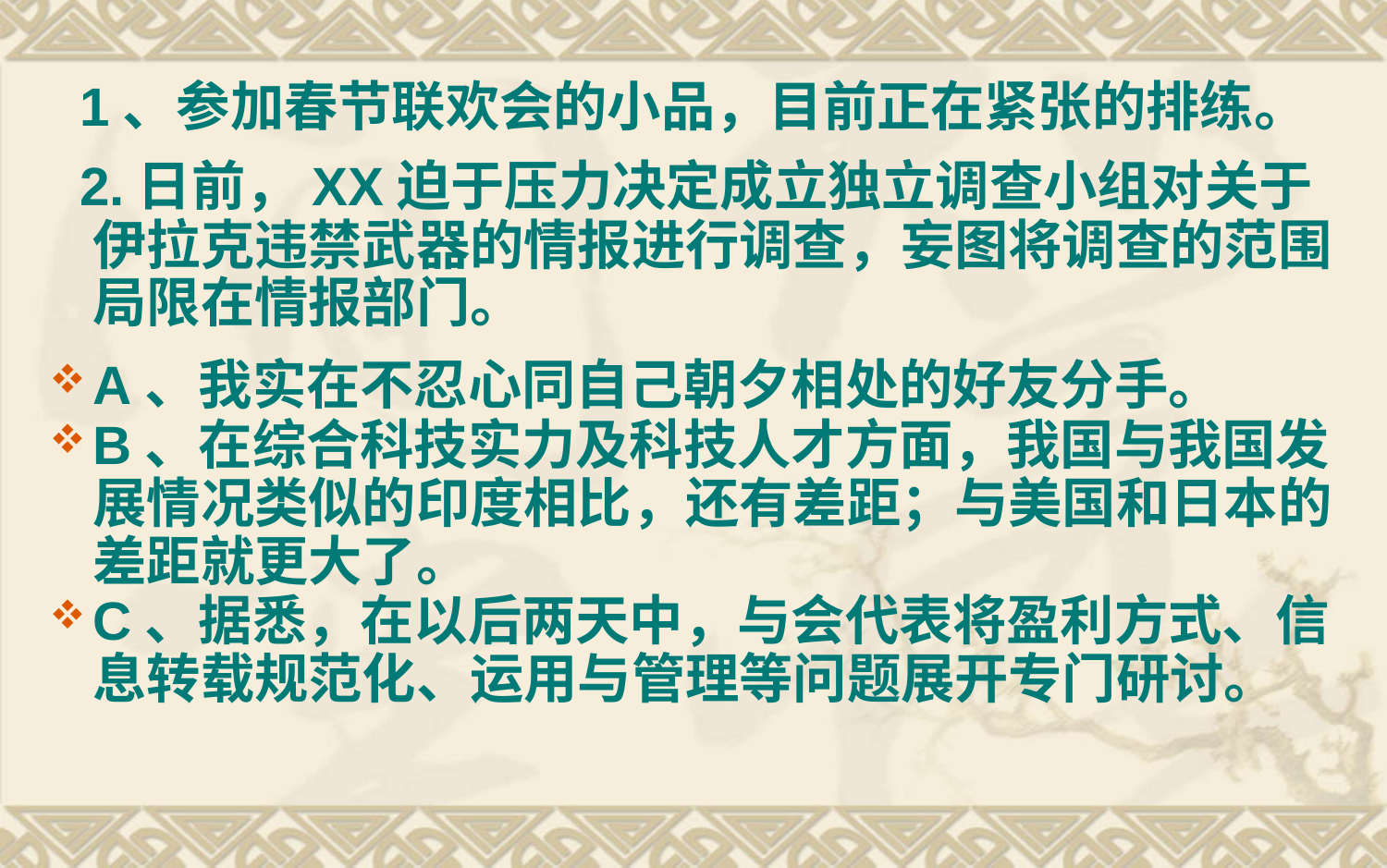

1、参加春节联欢会的小品，目前正在紧张的排练。

  2.日前，XX迫于压力决定成立独立调查小组对关于伊拉克违禁武器的情报进行调查，妄图将调查的范围局限在情报部门。

A、我实在不忍心同自己朝夕相处的好友分手。
B、在综合科技实力及科技人才方面，我国与我国发展情况类似的印度相比，还有差距；与美国和日本的差距就更大了。
C、据悉，在以后两天中，与会代表将盈利方式、信息转载规范化、运用与管理等问题展开专门研讨。